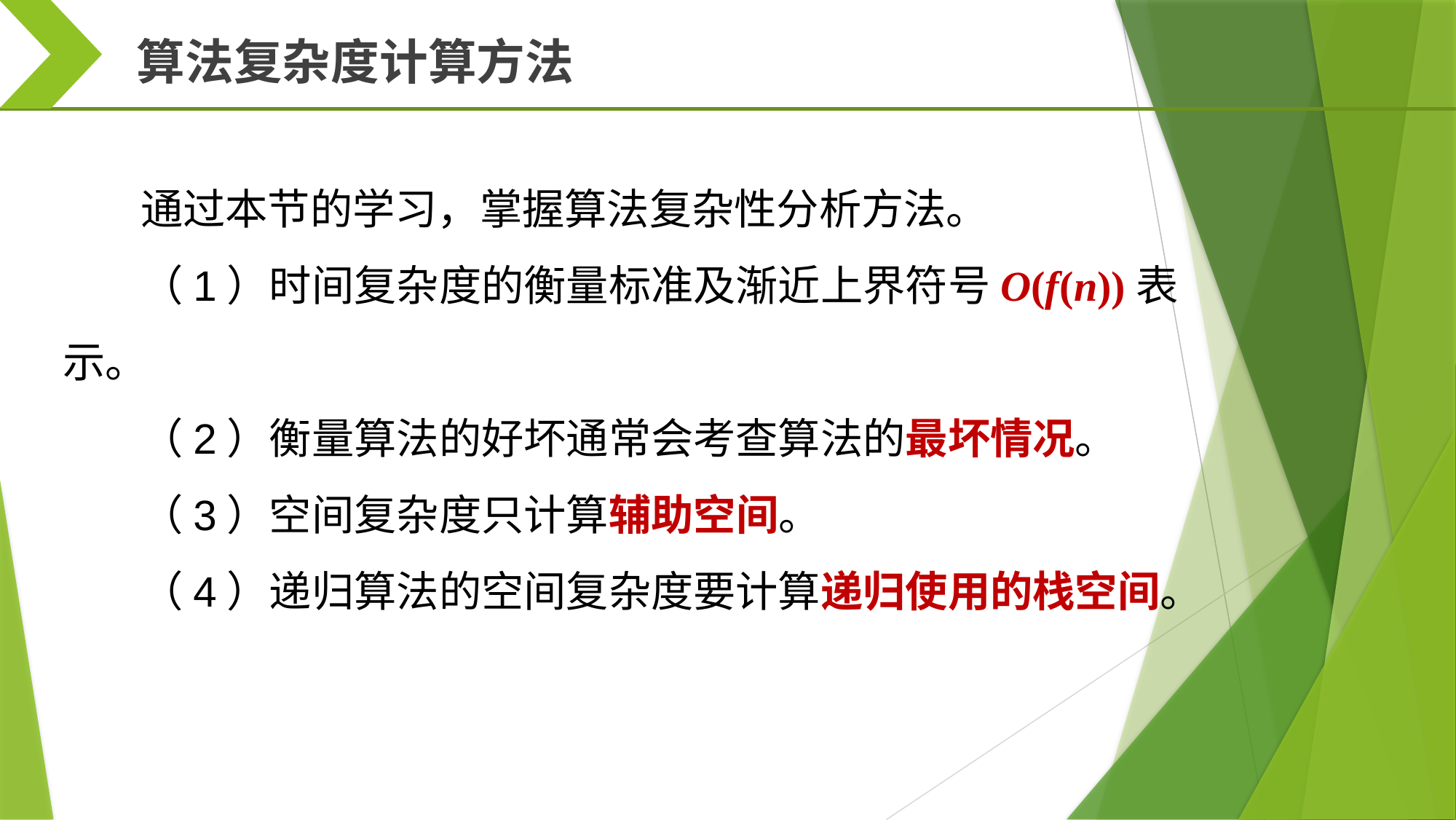

算法复杂度计算方法
通过本节的学习，掌握算法复杂性分析方法。
（1）时间复杂度的衡量标准及渐近上界符号О(f(n))表示。
（2）衡量算法的好坏通常会考查算法的最坏情况。
（3）空间复杂度只计算辅助空间。
（4）递归算法的空间复杂度要计算递归使用的栈空间。